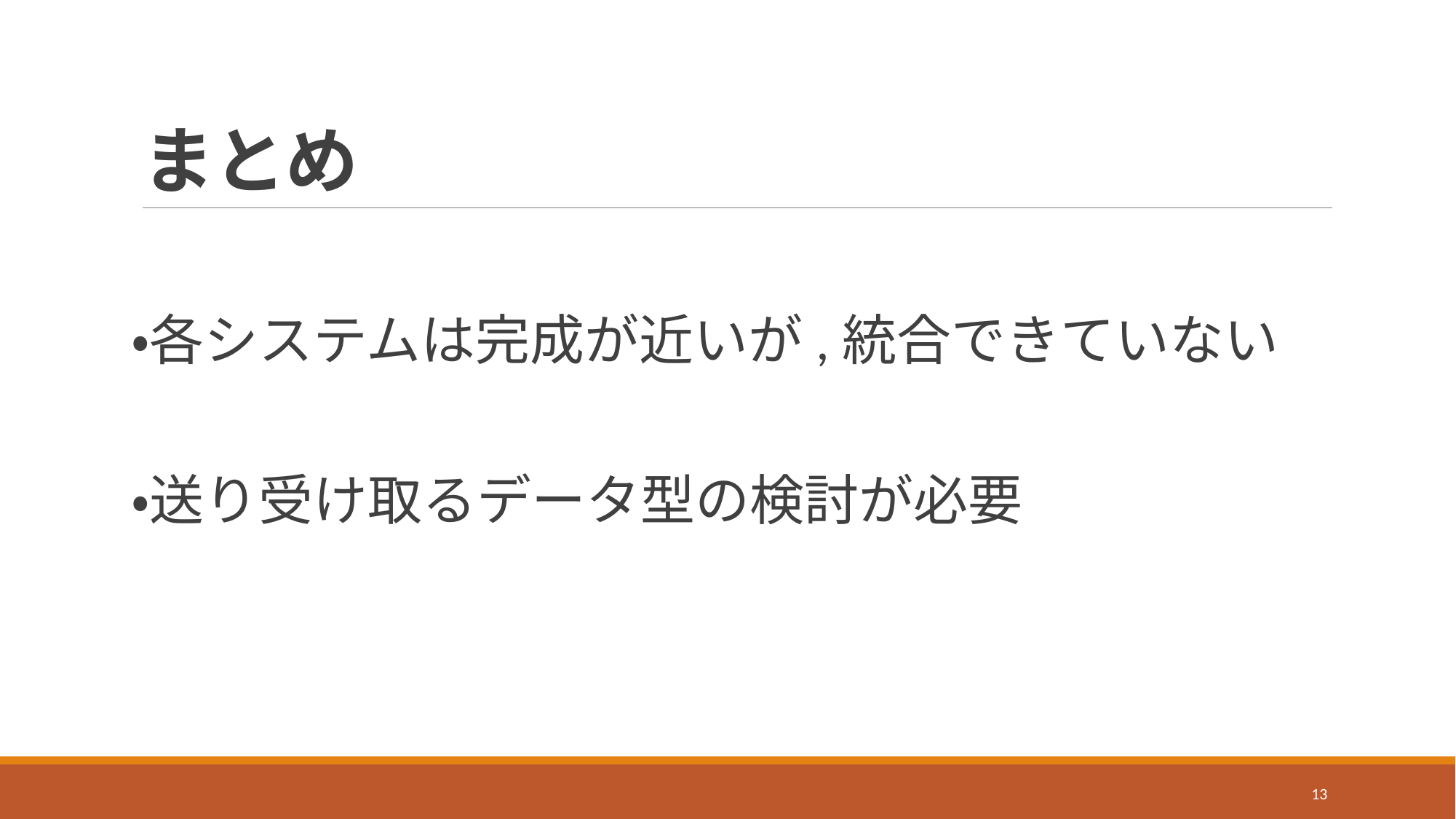

# まとめ

・各システムは完成が近いが,統合できていない

・送り受け取るデータ型の検討が必要
13